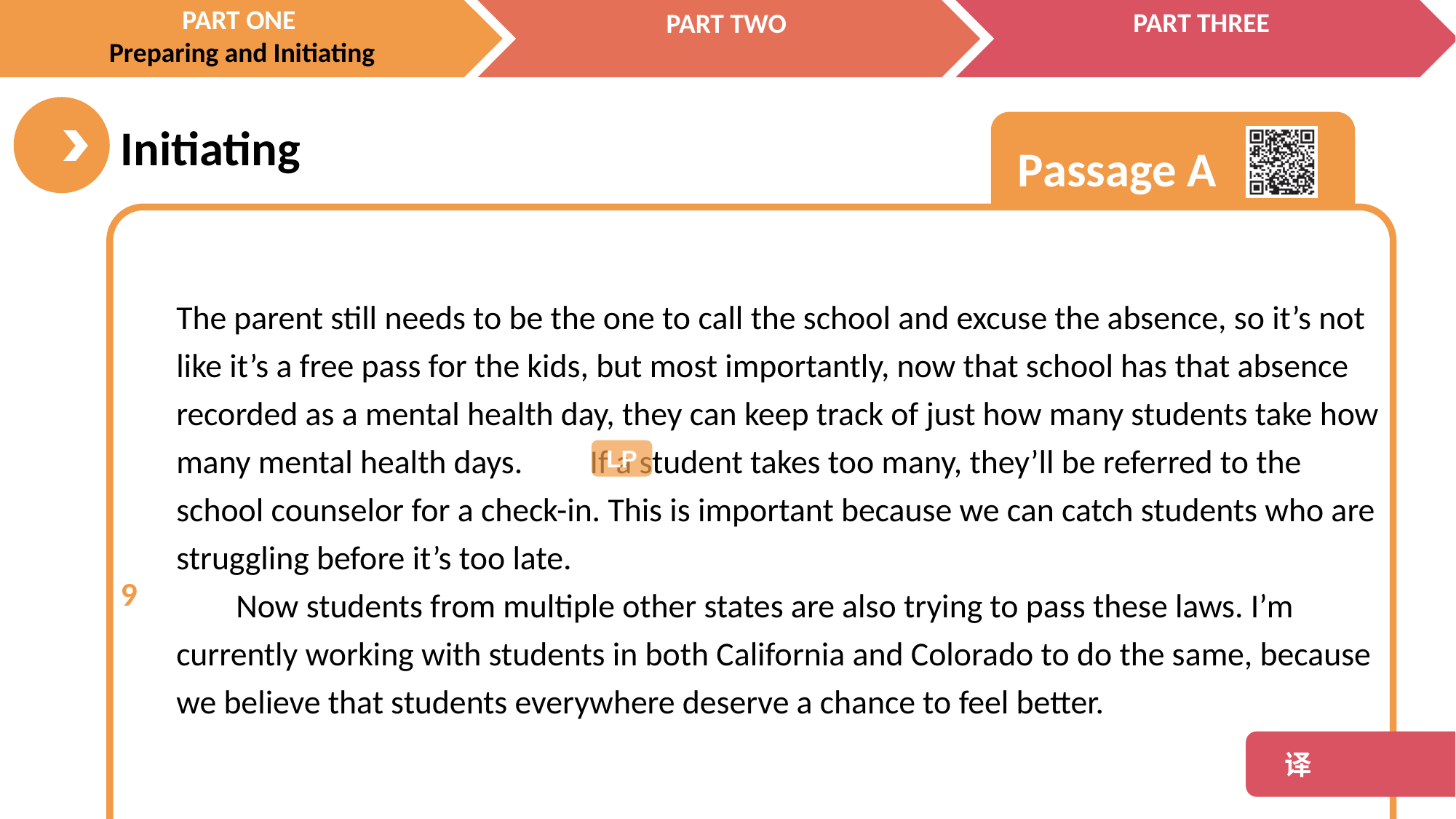

9

The parent still needs to be the one to call the school and excuse the absence, so it’s not like it’s a free pass for the kids, but most importantly, now that school has that absence recorded as a mental health day, they can keep track of just how many students take how many mental health days.         If a student takes too many, they’ll be referred to the school counselor for a check-in. This is important because we can catch students who are struggling before it’s too late.
        Now students from multiple other states are also trying to pass these laws. I’m currently working with students in both California and Colorado to do the same, because we believe that students everywhere deserve a chance to feel better.
LP
   译